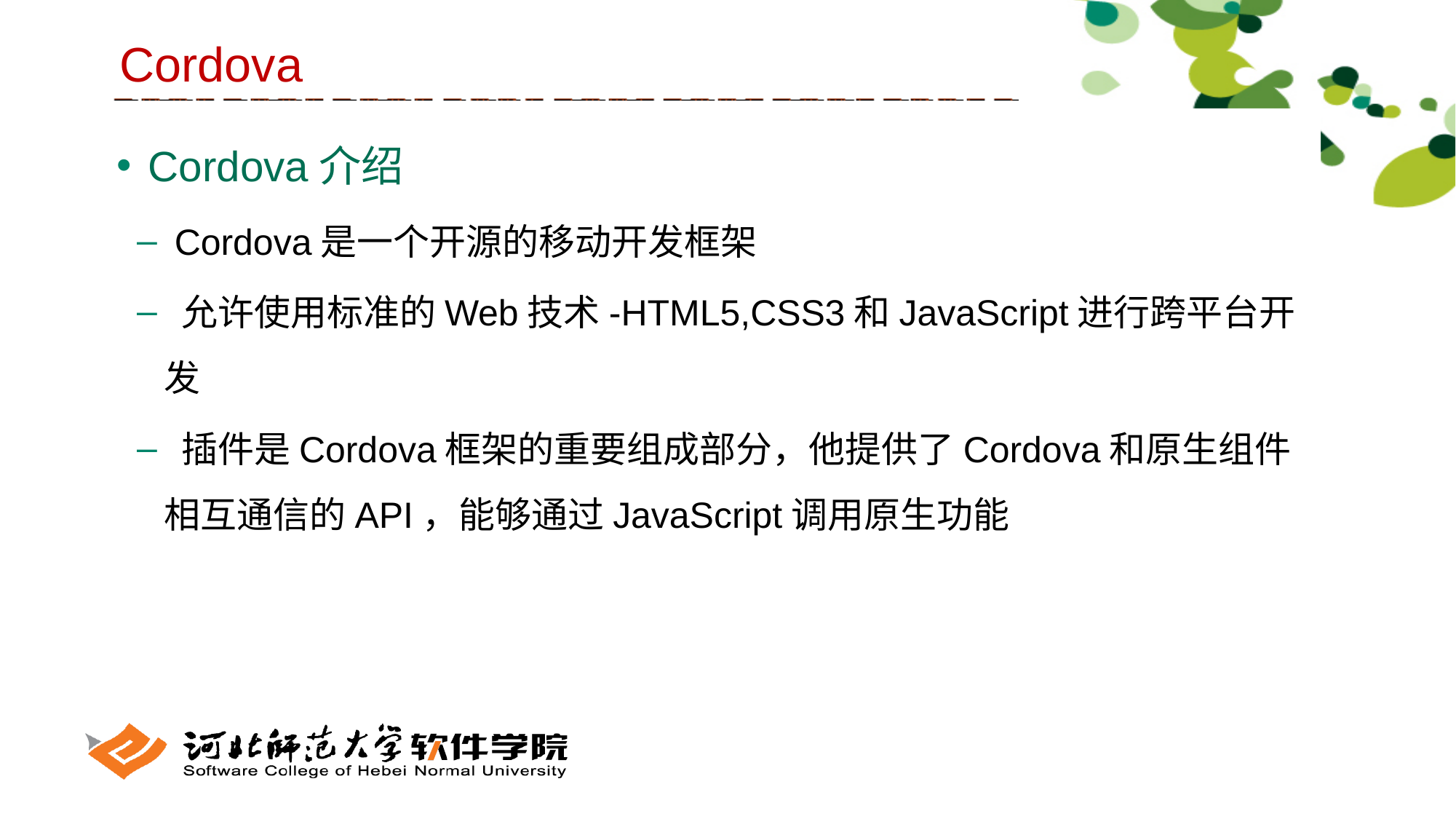

Cordova
 Cordova介绍
 Cordova是一个开源的移动开发框架
 允许使用标准的Web技术-HTML5,CSS3和JavaScript进行跨平台开发
 插件是Cordova框架的重要组成部分，他提供了Cordova和原生组件相互通信的API，能够通过JavaScript调用原生功能